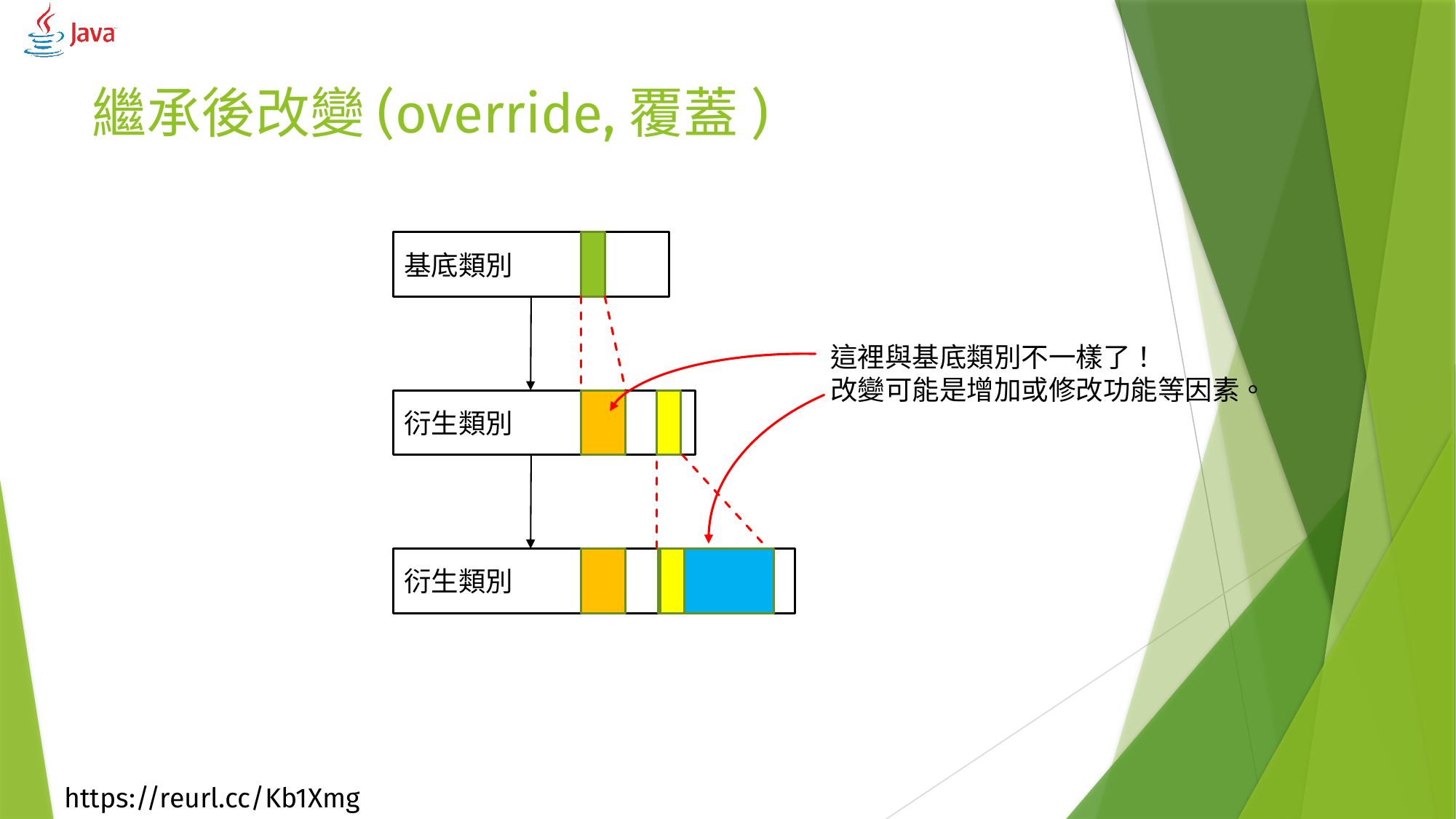

# 繼承後改變(override,覆蓋)
基底類別

衍生類別

衍生類別

這裡與基底類別不一樣了！
改變可能是增加或修改功能等因素。